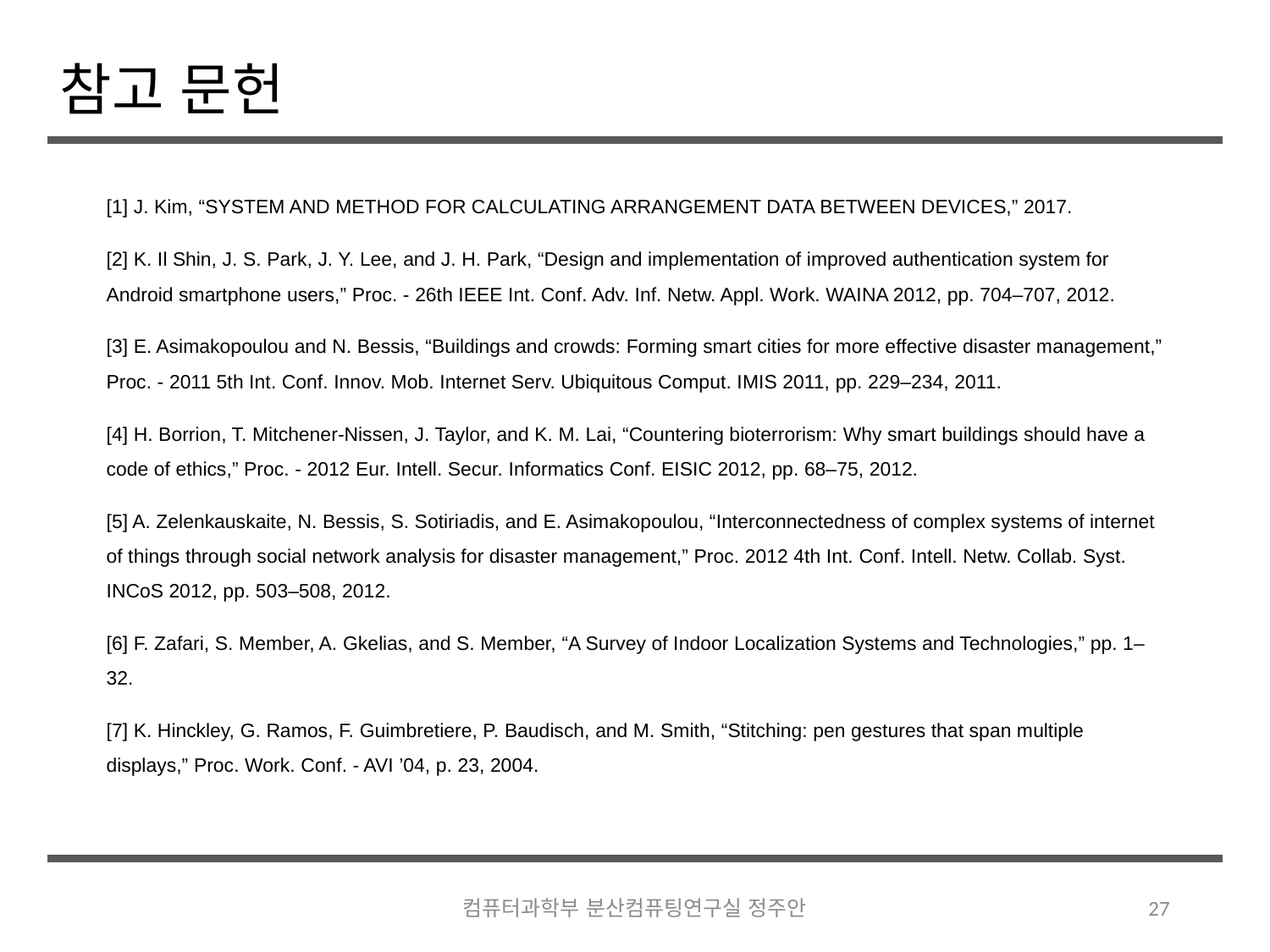

# 참고 문헌
[1] J. Kim, “SYSTEM AND METHOD FOR CALCULATING ARRANGEMENT DATA BETWEEN DEVICES,” 2017.
[2] K. Il Shin, J. S. Park, J. Y. Lee, and J. H. Park, “Design and implementation of improved authentication system for Android smartphone users,” Proc. - 26th IEEE Int. Conf. Adv. Inf. Netw. Appl. Work. WAINA 2012, pp. 704–707, 2012.
[3] E. Asimakopoulou and N. Bessis, “Buildings and crowds: Forming smart cities for more effective disaster management,” Proc. - 2011 5th Int. Conf. Innov. Mob. Internet Serv. Ubiquitous Comput. IMIS 2011, pp. 229–234, 2011.
[4] H. Borrion, T. Mitchener-Nissen, J. Taylor, and K. M. Lai, “Countering bioterrorism: Why smart buildings should have a code of ethics,” Proc. - 2012 Eur. Intell. Secur. Informatics Conf. EISIC 2012, pp. 68–75, 2012.
[5] A. Zelenkauskaite, N. Bessis, S. Sotiriadis, and E. Asimakopoulou, “Interconnectedness of complex systems of internet of things through social network analysis for disaster management,” Proc. 2012 4th Int. Conf. Intell. Netw. Collab. Syst. INCoS 2012, pp. 503–508, 2012.
[6] F. Zafari, S. Member, A. Gkelias, and S. Member, “A Survey of Indoor Localization Systems and Technologies,” pp. 1–32.
[7] K. Hinckley, G. Ramos, F. Guimbretiere, P. Baudisch, and M. Smith, “Stitching: pen gestures that span multiple displays,” Proc. Work. Conf. - AVI ’04, p. 23, 2004.

컴퓨터과학부 분산컴퓨팅연구실 정주안
27